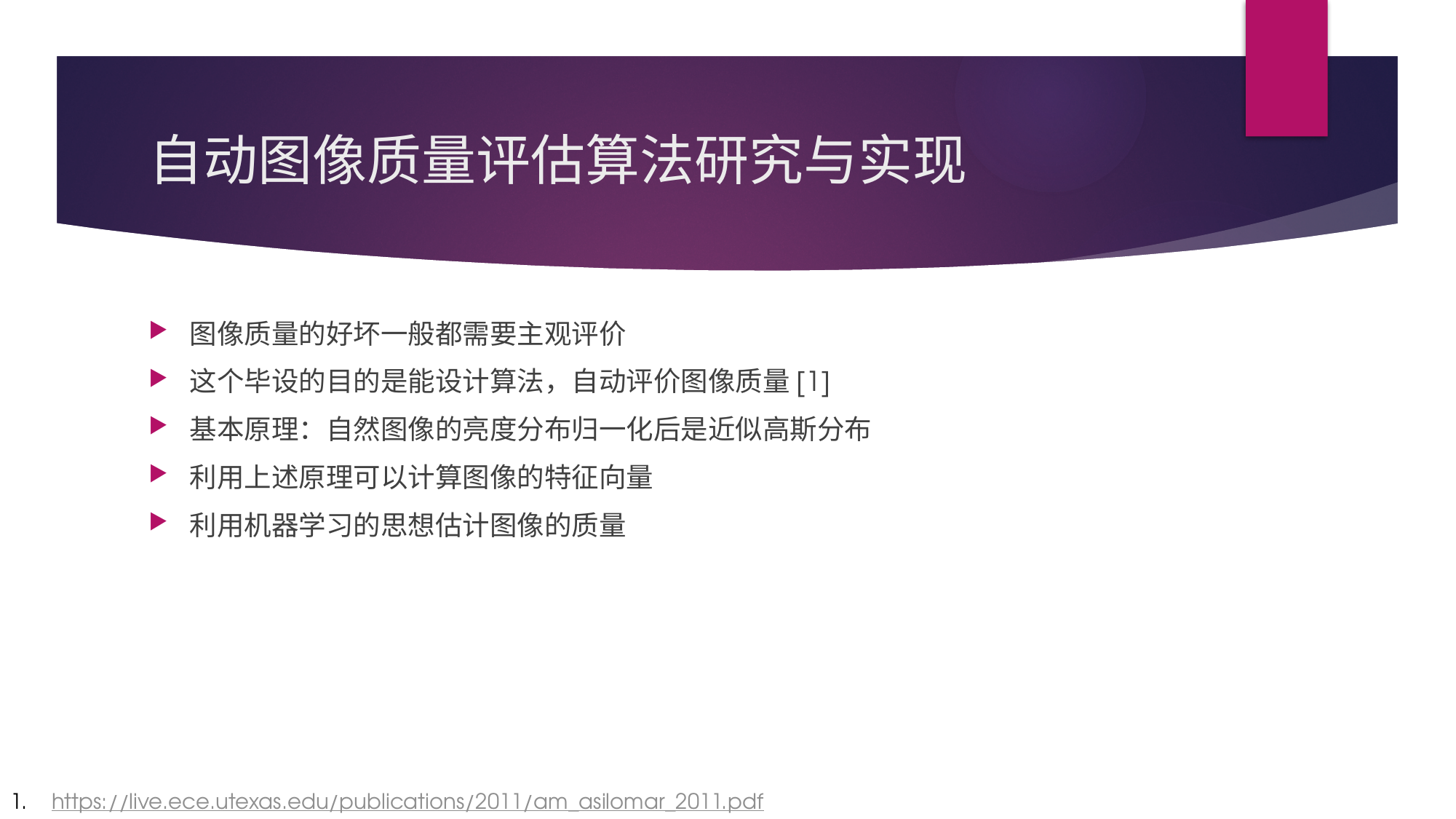

# 自动图像质量评估算法研究与实现
图像质量的好坏一般都需要主观评价
这个毕设的目的是能设计算法，自动评价图像质量[1]
基本原理：自然图像的亮度分布归一化后是近似高斯分布
利用上述原理可以计算图像的特征向量
利用机器学习的思想估计图像的质量
https://live.ece.utexas.edu/publications/2011/am_asilomar_2011.pdf